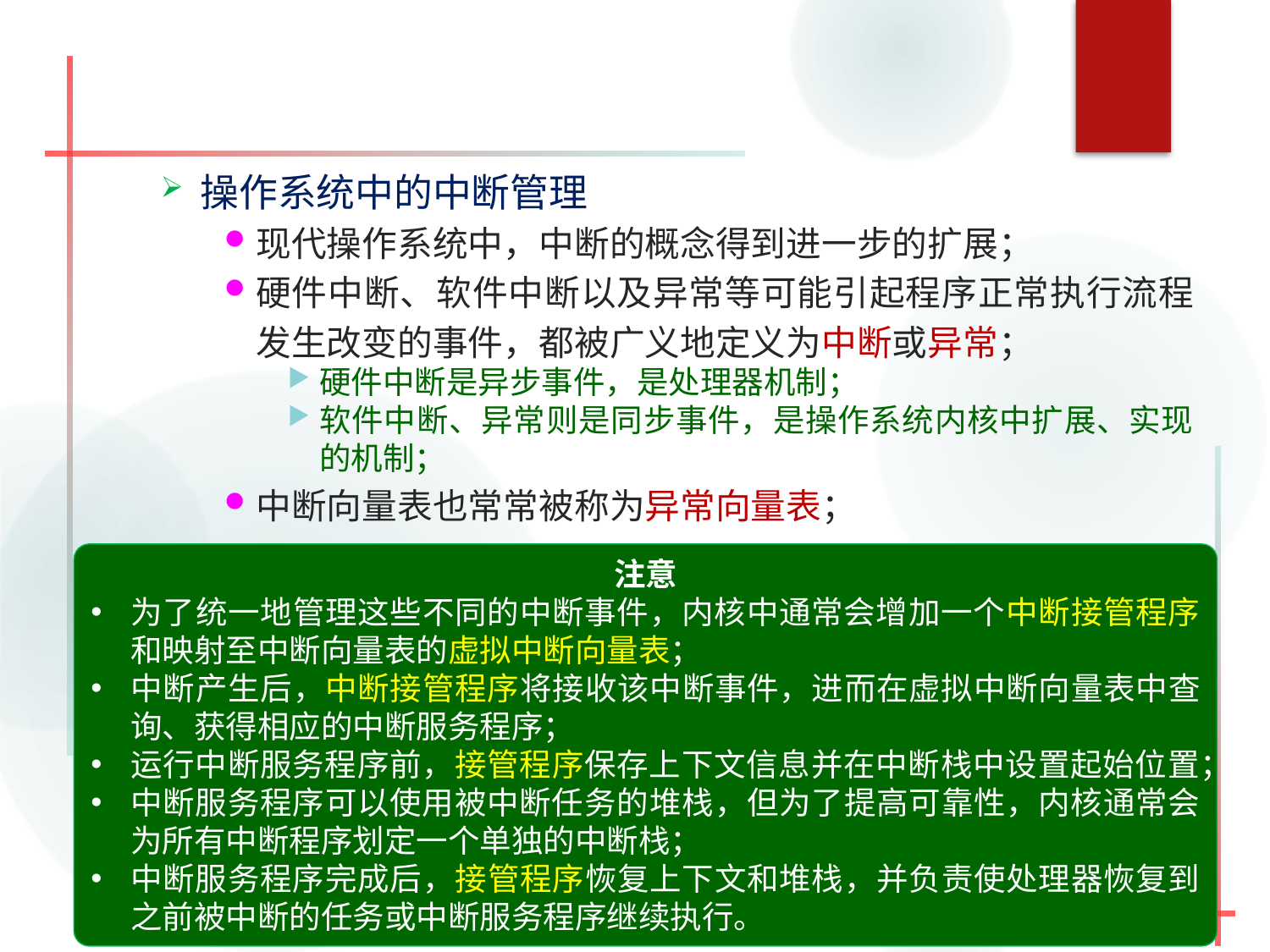

65
操作系统中的中断管理
现代操作系统中，中断的概念得到进一步的扩展；
硬件中断、软件中断以及异常等可能引起程序正常执行流程发生改变的事件，都被广义地定义为中断或异常；
硬件中断是异步事件，是处理器机制；
软件中断、异常则是同步事件，是操作系统内核中扩展、实现的机制；
中断向量表也常常被称为异常向量表；
注意
为了统一地管理这些不同的中断事件，内核中通常会增加一个中断接管程序和映射至中断向量表的虚拟中断向量表；
中断产生后，中断接管程序将接收该中断事件，进而在虚拟中断向量表中查询、获得相应的中断服务程序；
运行中断服务程序前，接管程序保存上下文信息并在中断栈中设置起始位置；
中断服务程序可以使用被中断任务的堆栈，但为了提高可靠性，内核通常会为所有中断程序划定一个单独的中断栈；
中断服务程序完成后，接管程序恢复上下文和堆栈，并负责使处理器恢复到之前被中断的任务或中断服务程序继续执行。